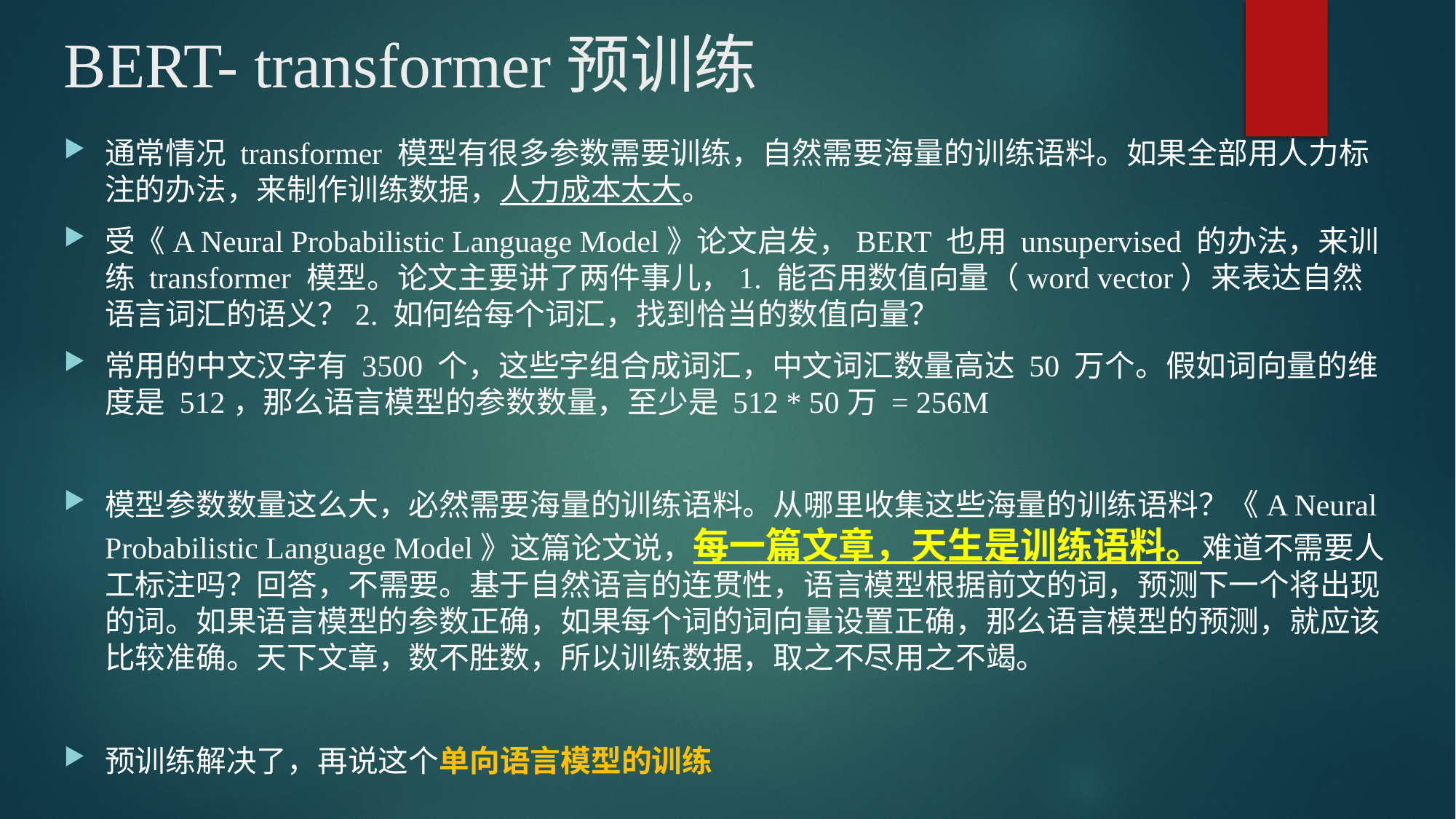

# BERT- transformer预训练
通常情况 transformer 模型有很多参数需要训练，自然需要海量的训练语料。如果全部用人力标注的办法，来制作训练数据，人力成本太大。
受《A Neural Probabilistic Language Model》论文启发，BERT 也用 unsupervised 的办法，来训练 transformer 模型。论文主要讲了两件事儿，1. 能否用数值向量（word vector）来表达自然语言词汇的语义？2. 如何给每个词汇，找到恰当的数值向量？
常用的中文汉字有 3500 个，这些字组合成词汇，中文词汇数量高达 50 万个。假如词向量的维度是 512，那么语言模型的参数数量，至少是 512 * 50万 = 256M

模型参数数量这么大，必然需要海量的训练语料。从哪里收集这些海量的训练语料？《A Neural Probabilistic Language Model》这篇论文说，每一篇文章，天生是训练语料。难道不需要人工标注吗？回答，不需要。基于自然语言的连贯性，语言模型根据前文的词，预测下一个将出现的词。如果语言模型的参数正确，如果每个词的词向量设置正确，那么语言模型的预测，就应该比较准确。天下文章，数不胜数，所以训练数据，取之不尽用之不竭。

预训练解决了，再说这个单向语言模型的训练